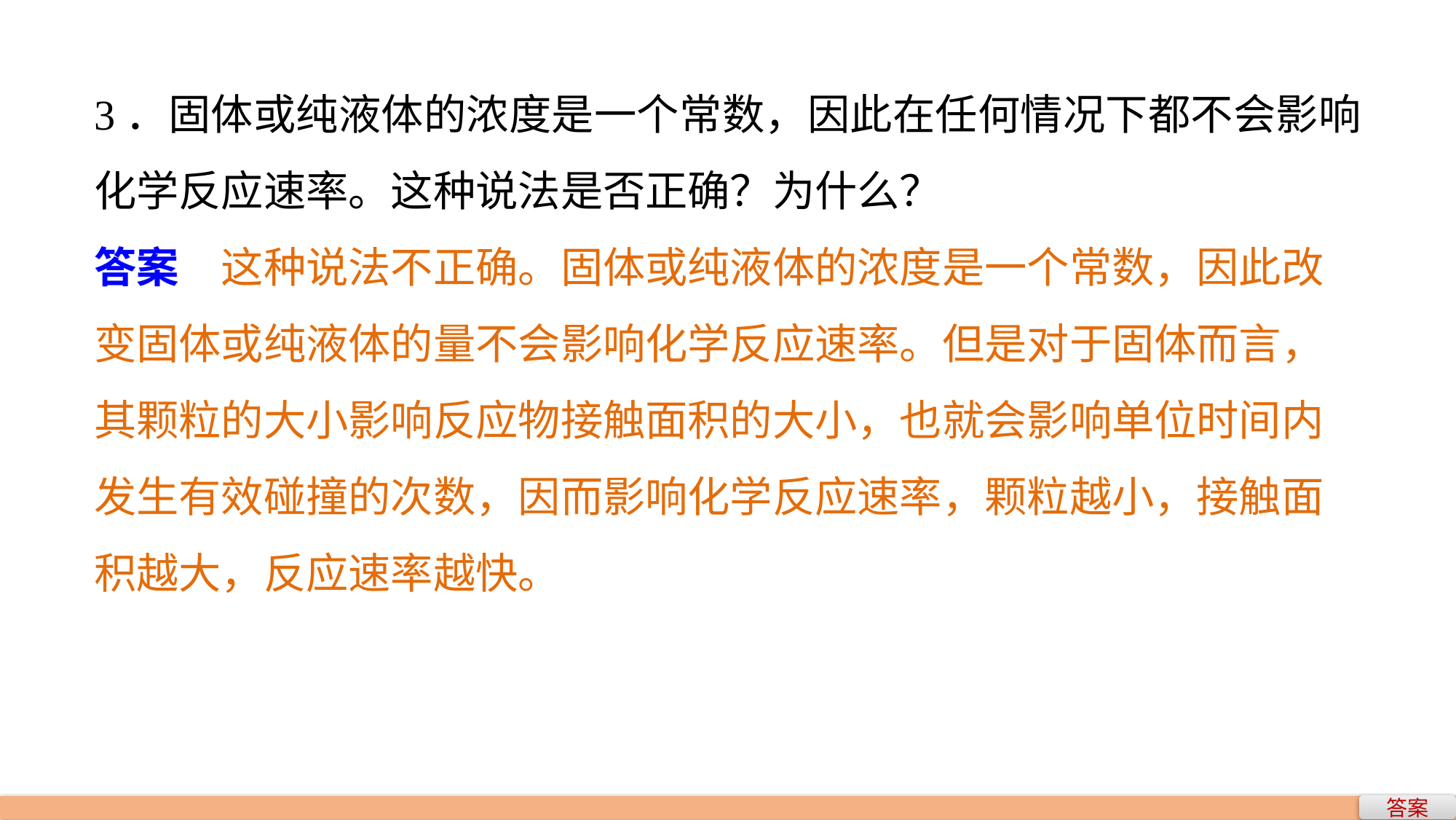

3．固体或纯液体的浓度是一个常数，因此在任何情况下都不会影响化学反应速率。这种说法是否正确？为什么？
答案　这种说法不正确。固体或纯液体的浓度是一个常数，因此改变固体或纯液体的量不会影响化学反应速率。但是对于固体而言，其颗粒的大小影响反应物接触面积的大小，也就会影响单位时间内发生有效碰撞的次数，因而影响化学反应速率，颗粒越小，接触面积越大，反应速率越快。
答案